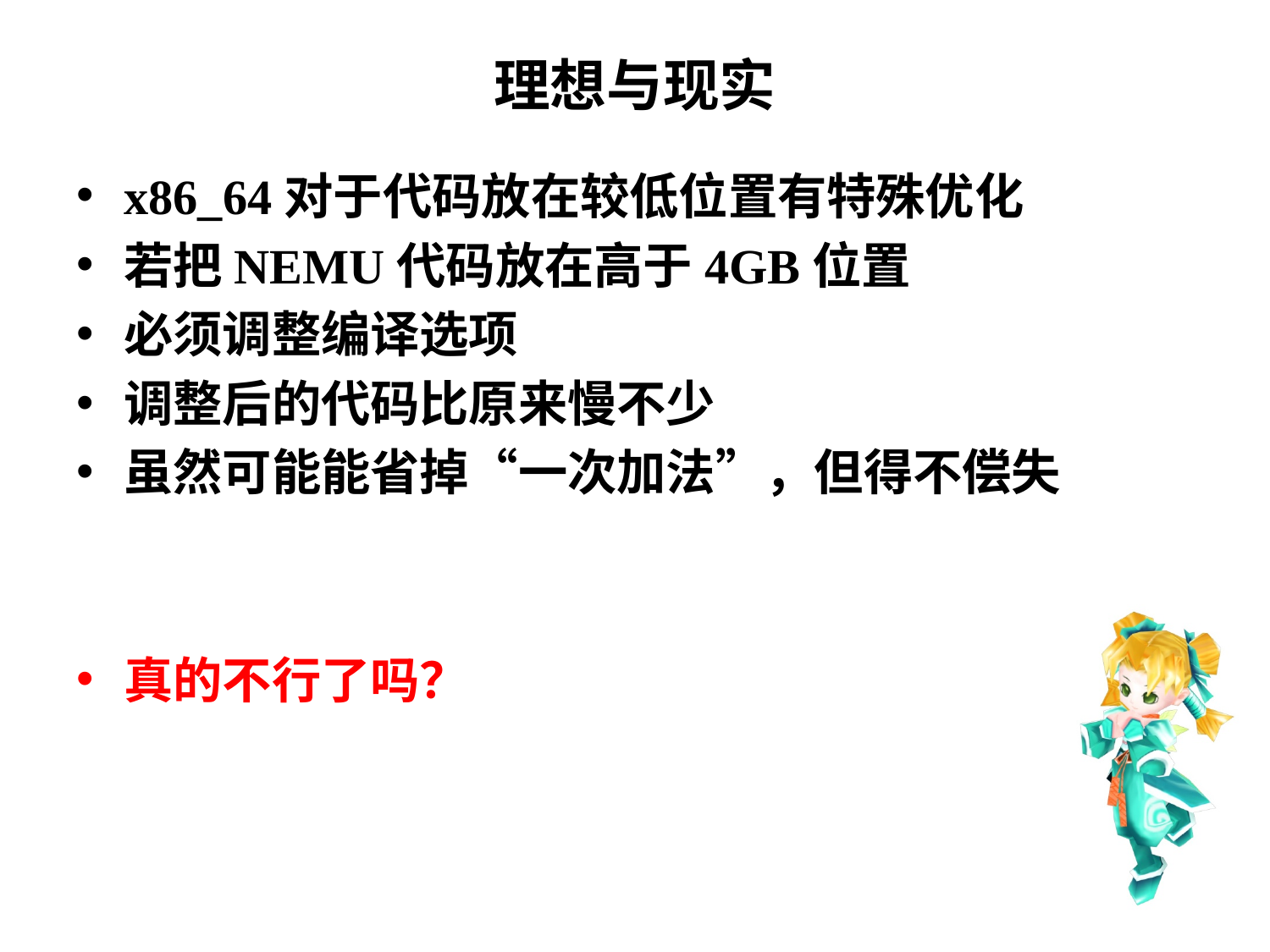

# 理想与现实
x86_64对于代码放在较低位置有特殊优化
若把NEMU代码放在高于4GB位置
必须调整编译选项
调整后的代码比原来慢不少
虽然可能能省掉“一次加法”，但得不偿失

真的不行了吗？